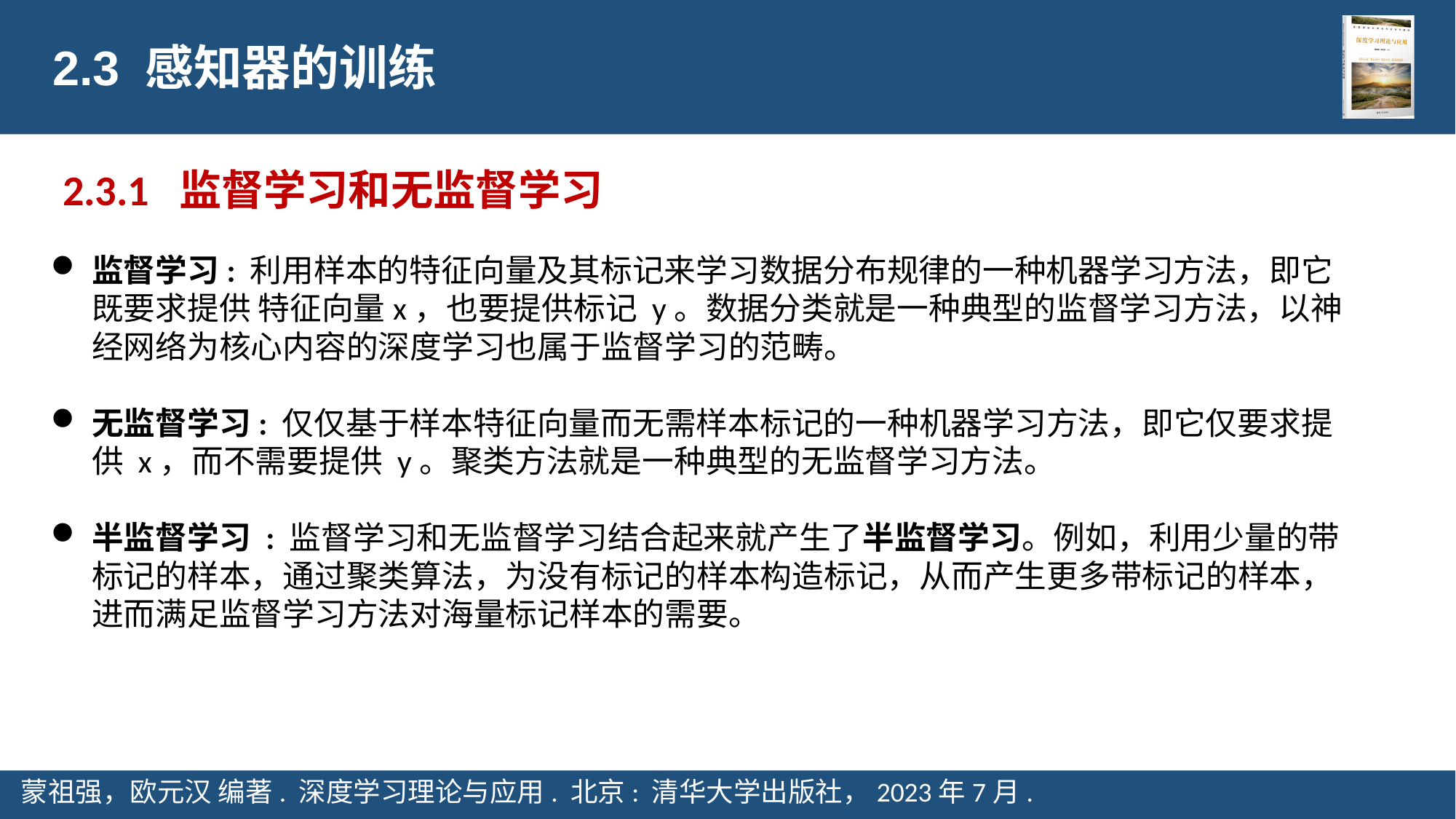

2.3 感知器的训练
2.3.1  监督学习和无监督学习

监督学习: 利用样本的特征向量及其标记来学习数据分布规律的一种机器学习方法，即它既要求提供 特征向量x，也要提供标记 y。数据分类就是一种典型的监督学习方法，以神经网络为核心内容的深度学习也属于监督学习的范畴。

无监督学习: 仅仅基于样本特征向量而无需样本标记的一种机器学习方法，即它仅要求提供 x，而不需要提供 y。聚类方法就是一种典型的无监督学习方法。

半监督学习 : 监督学习和无监督学习结合起来就产生了半监督学习。例如，利用少量的带标记的样本，通过聚类算法，为没有标记的样本构造标记，从而产生更多带标记的样本，进而满足监督学习方法对海量标记样本的需要。